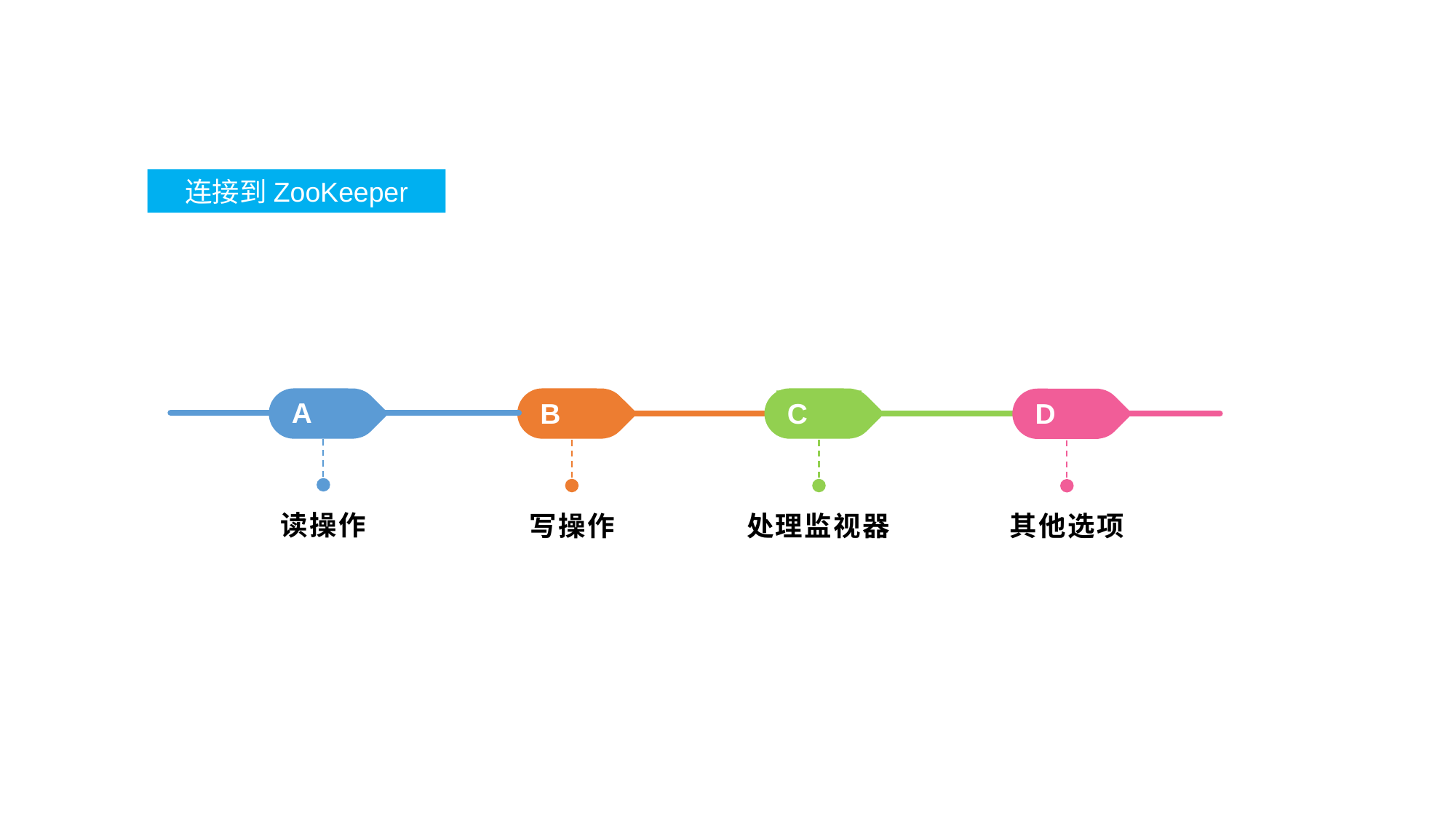

第九章  guide 操作
连接到ZooKeeper

A
B
C
D

读操作
处理监视器
写操作
其他选项